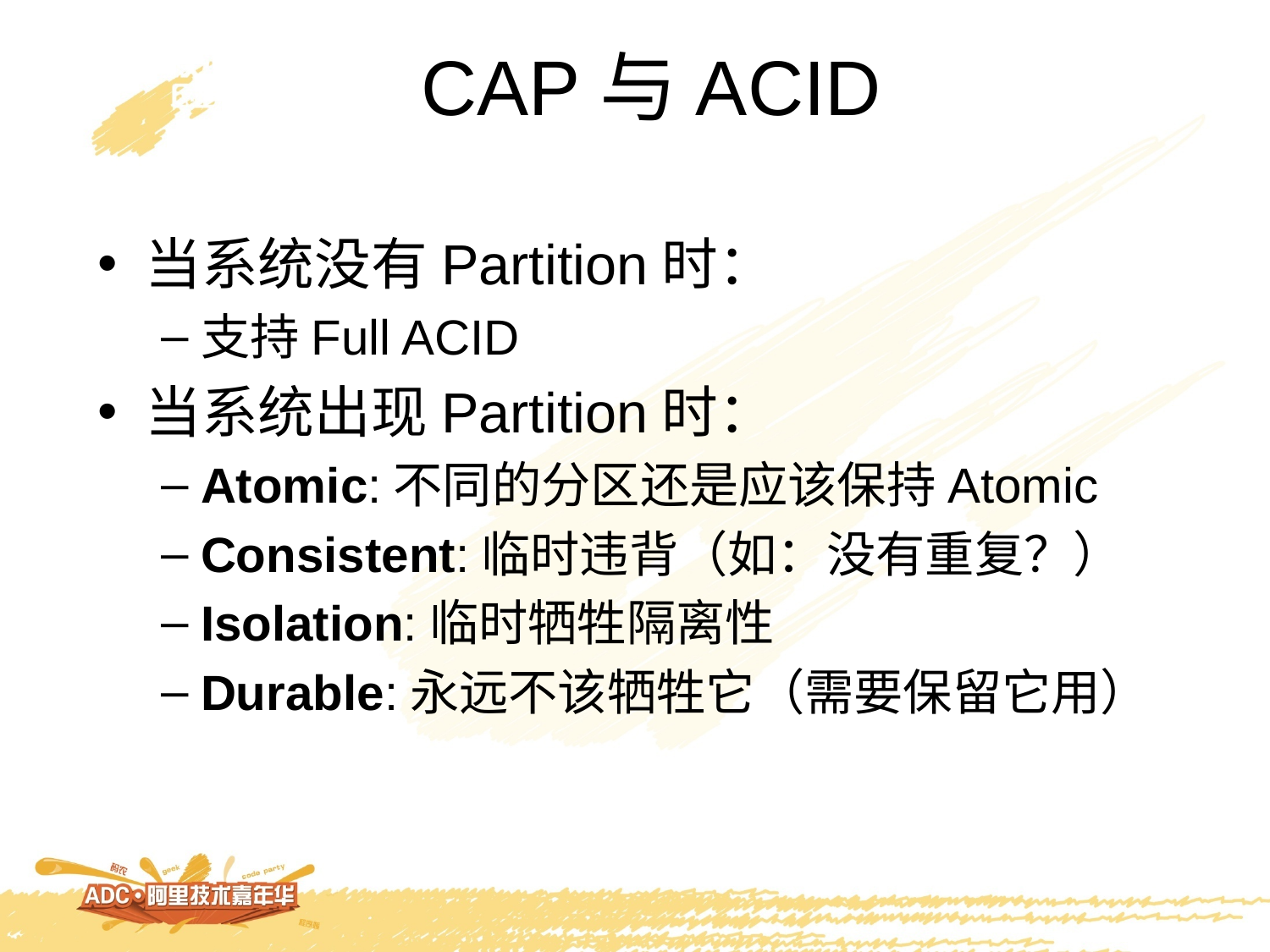

# CAP与ACID
当系统没有Partition时：
支持Full ACID
当系统出现Partition时：
Atomic:不同的分区还是应该保持Atomic
Consistent:临时违背（如：没有重复？）
Isolation:临时牺牲隔离性
Durable:永远不该牺牲它（需要保留它用）